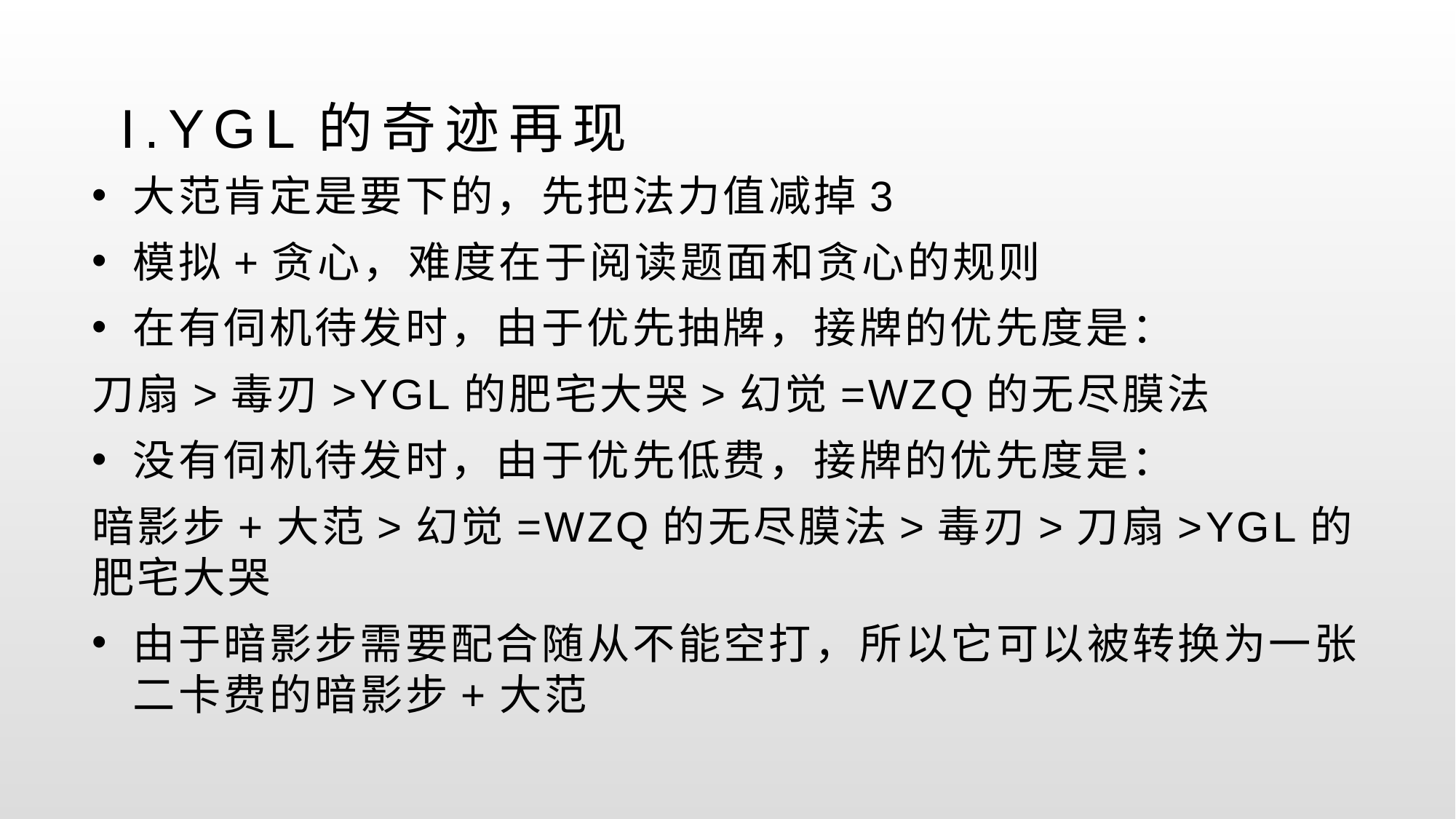

I.YGL的奇迹再现
大范肯定是要下的，先把法力值减掉3
模拟+贪心，难度在于阅读题面和贪心的规则
在有伺机待发时，由于优先抽牌，接牌的优先度是：
刀扇>毒刃>YGL的肥宅大哭>幻觉=WZQ的无尽膜法
没有伺机待发时，由于优先低费，接牌的优先度是：
暗影步+大范>幻觉=WZQ的无尽膜法>毒刃>刀扇>YGL的肥宅大哭
由于暗影步需要配合随从不能空打，所以它可以被转换为一张二卡费的暗影步+大范